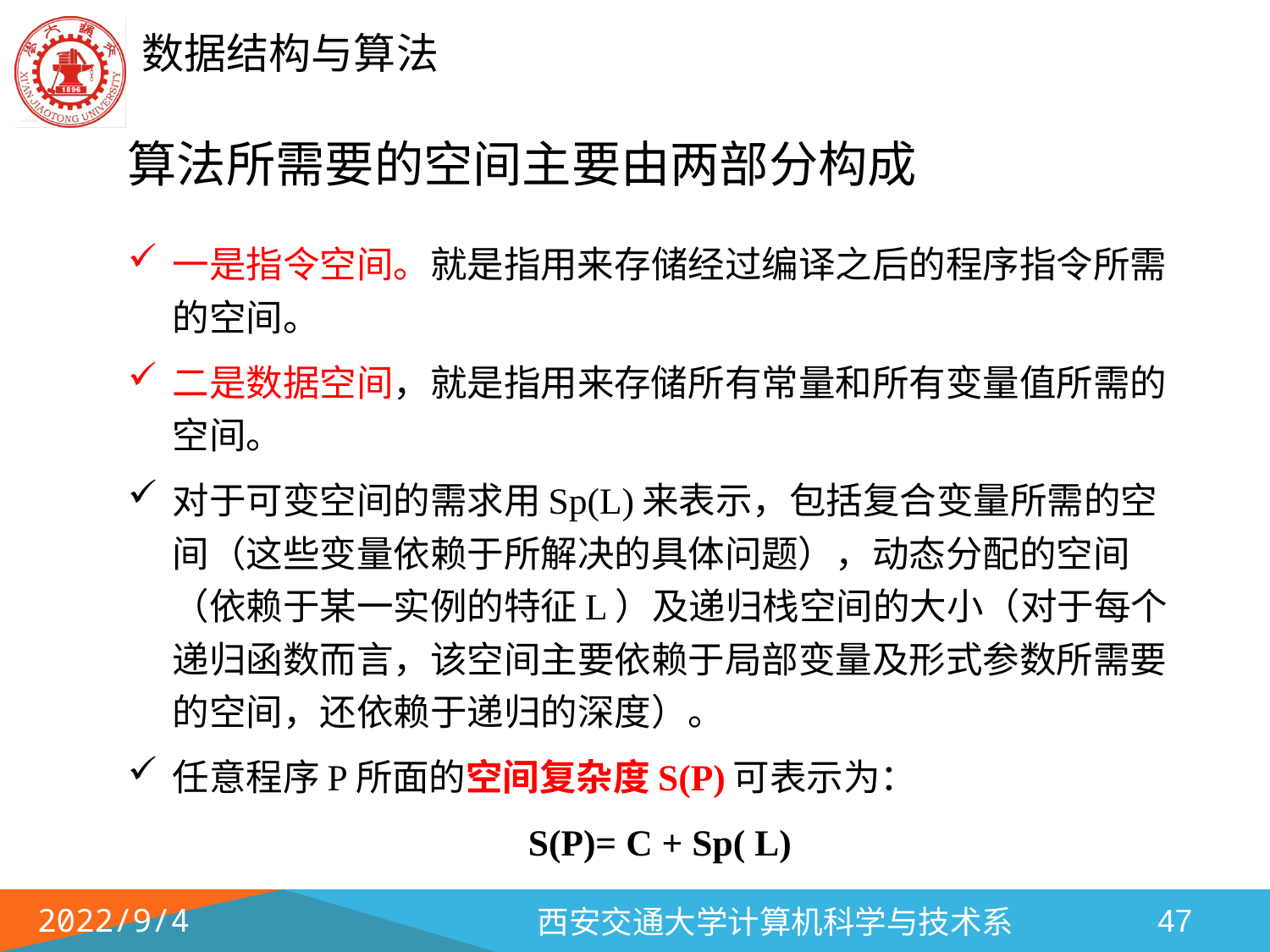

# 算法所需要的空间主要由两部分构成
一是指令空间。就是指用来存储经过编译之后的程序指令所需的空间。
二是数据空间，就是指用来存储所有常量和所有变量值所需的空间。
对于可变空间的需求用Sp(L)来表示，包括复合变量所需的空间（这些变量依赖于所解决的具体问题），动态分配的空间（依赖于某一实例的特征L）及递归栈空间的大小（对于每个递归函数而言，该空间主要依赖于局部变量及形式参数所需要的空间，还依赖于递归的深度）。
任意程序P所面的空间复杂度S(P)可表示为：
S(P)= C + Sp( L)